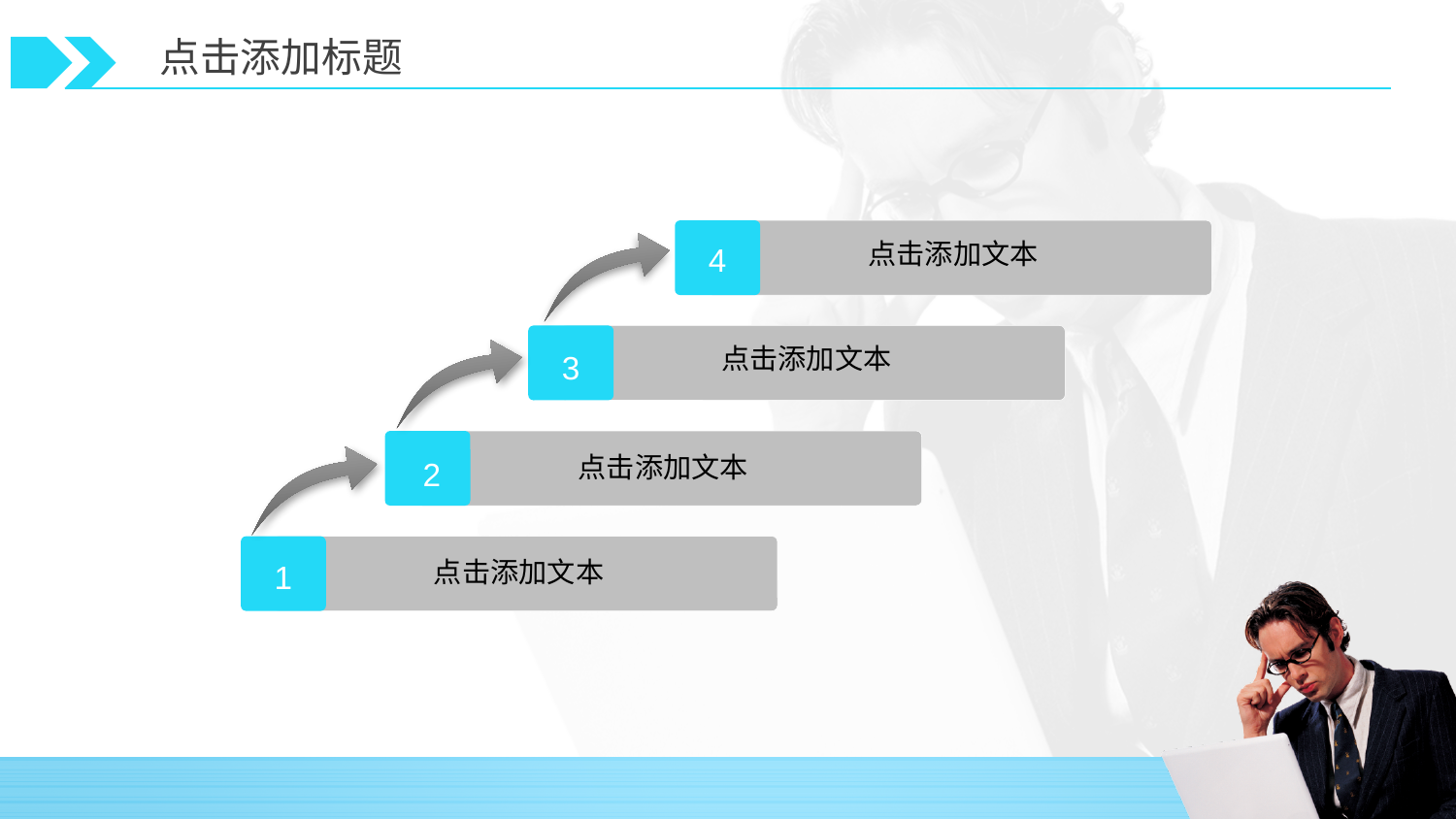

点击添加标题

点击添加文本
4

点击添加文本
3

点击添加文本
2

点击添加文本
1